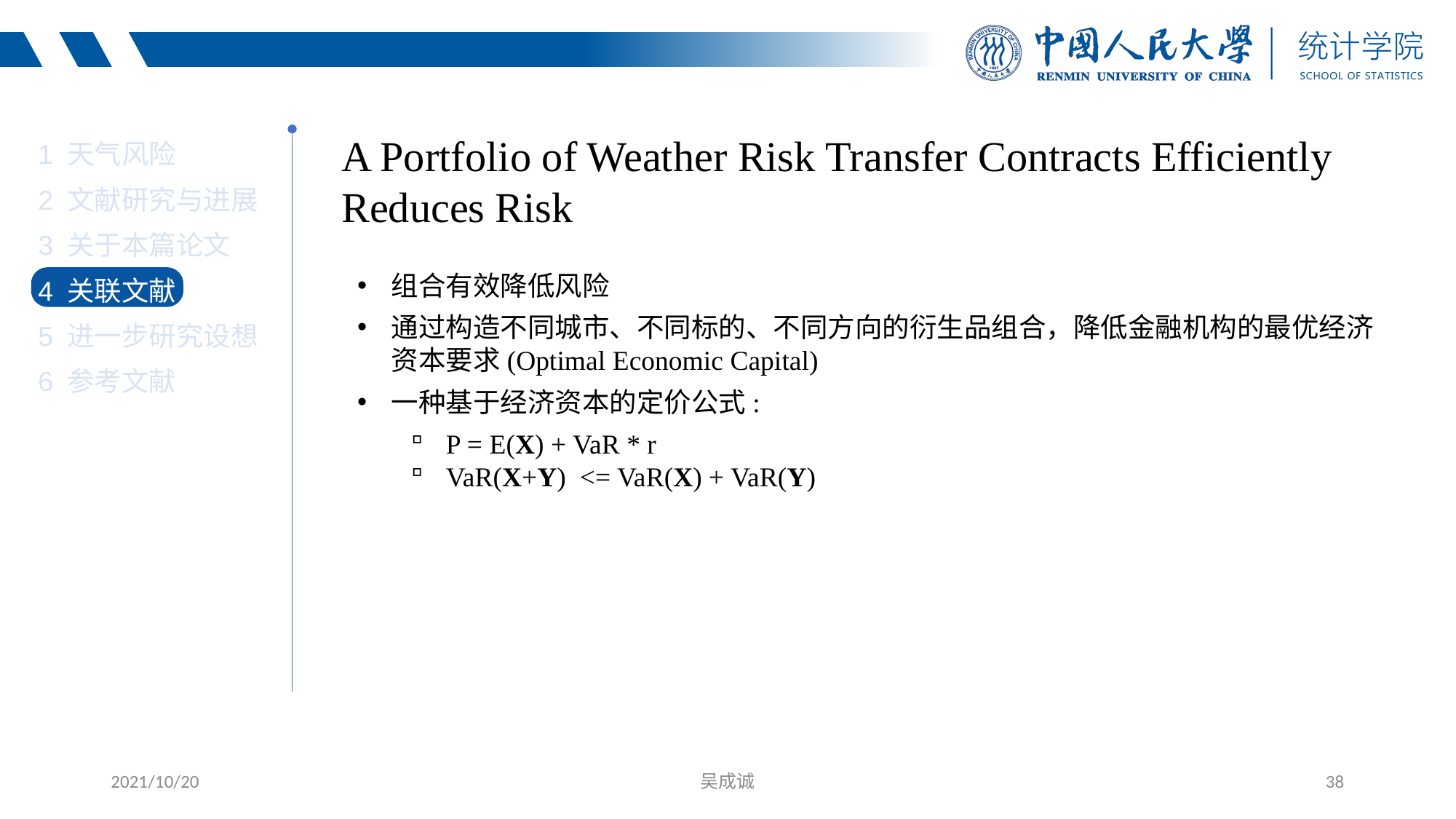

1 天气风险
2 文献研究与进展
3 关于本篇论文
4 关联文献
5 进一步研究设想
6 参考文献
A Portfolio of Weather Risk Transfer Contracts Efficiently Reduces Risk
组合有效降低风险
通过构造不同城市、不同标的、不同方向的衍生品组合，降低金融机构的最优经济资本要求(Optimal Economic Capital)
一种基于经济资本的定价公式:
P = E(X) + VaR * r
VaR(X+Y)  <= VaR(X) + VaR(Y)

2021/10/20
吴成诚
38